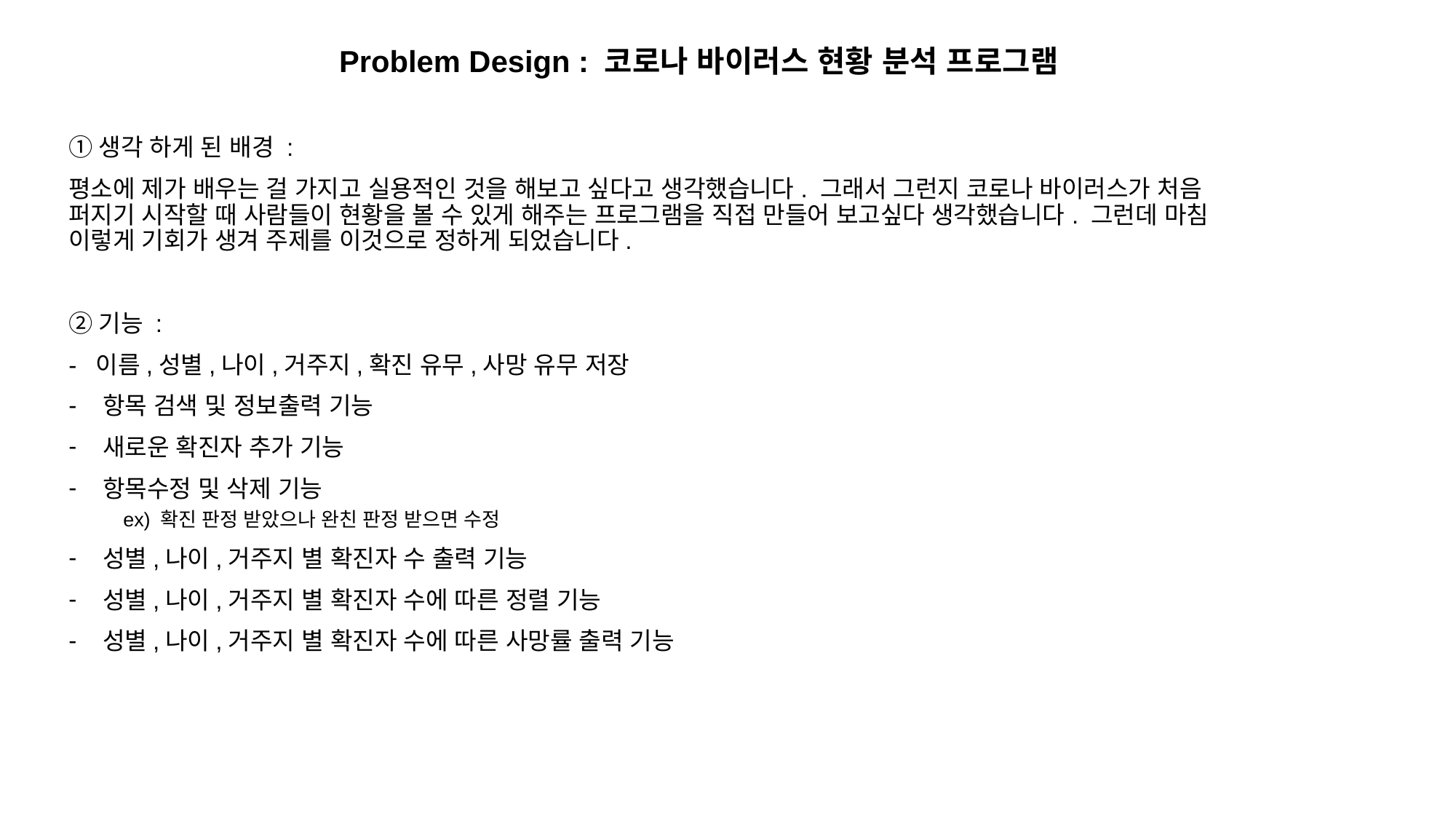

Problem Design : 코로나 바이러스 현황 분석 프로그램

①생각 하게 된 배경 :
평소에 제가 배우는 걸 가지고 실용적인 것을 해보고 싶다고 생각했습니다. 그래서 그런지 코로나 바이러스가 처음 퍼지기 시작할 때 사람들이 현황을 볼 수 있게 해주는 프로그램을 직접 만들어 보고싶다 생각했습니다. 그런데 마침 이렇게 기회가 생겨 주제를 이것으로 정하게 되었습니다.

②기능 :
-  이름,성별,나이,거주지,확진 유무,사망 유무 저장
항목 검색 및 정보출력 기능
새로운 확진자 추가 기능
항목수정 및 삭제 기능
ex) 확진 판정 받았으나 완친 판정 받으면 수정
성별,나이,거주지 별 확진자 수 출력 기능
성별,나이,거주지 별 확진자 수에 따른 정렬 기능
성별,나이,거주지 별 확진자 수에 따른 사망률 출력 기능